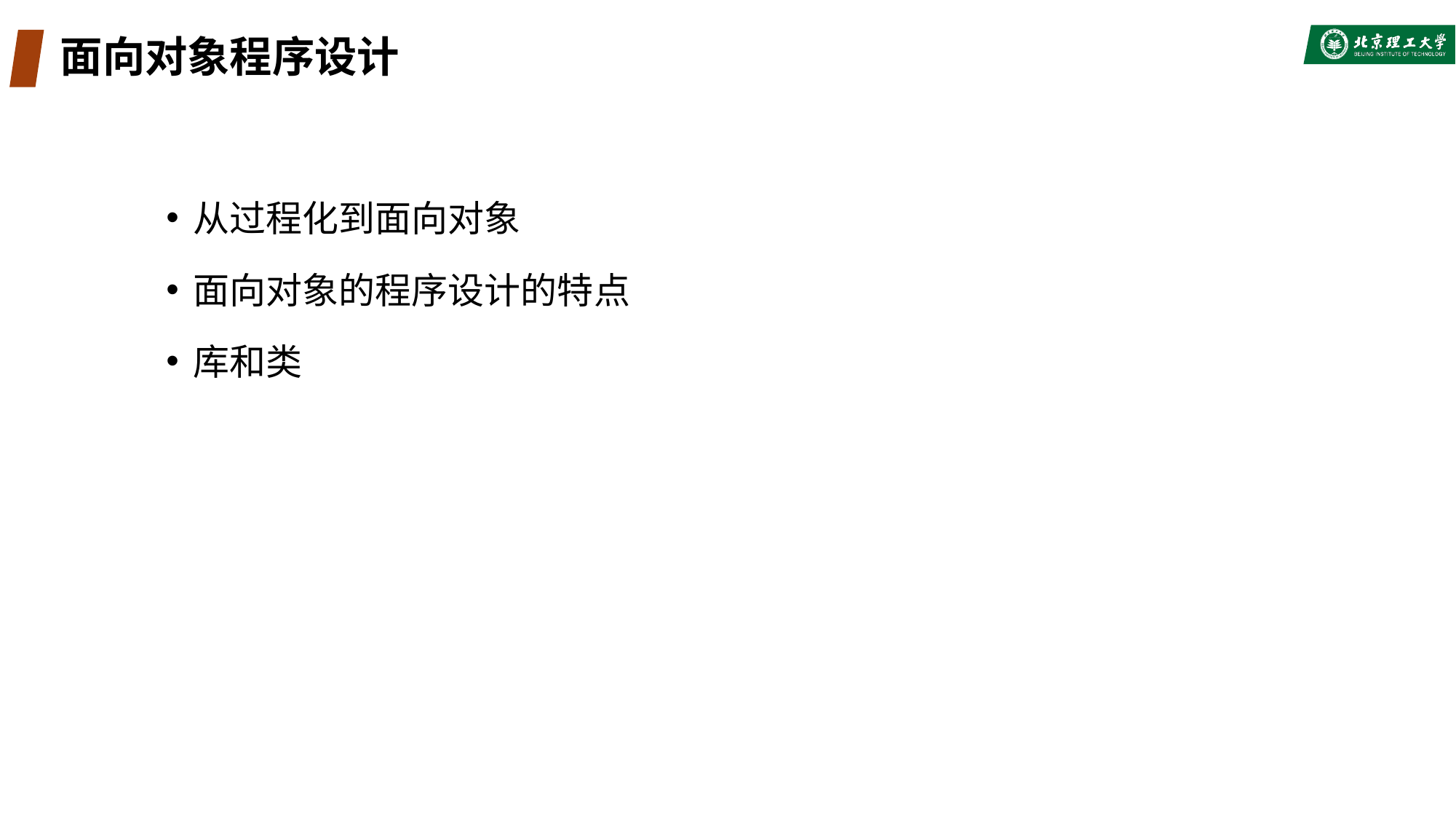

# 面向对象程序设计
从过程化到面向对象
面向对象的程序设计的特点
库和类